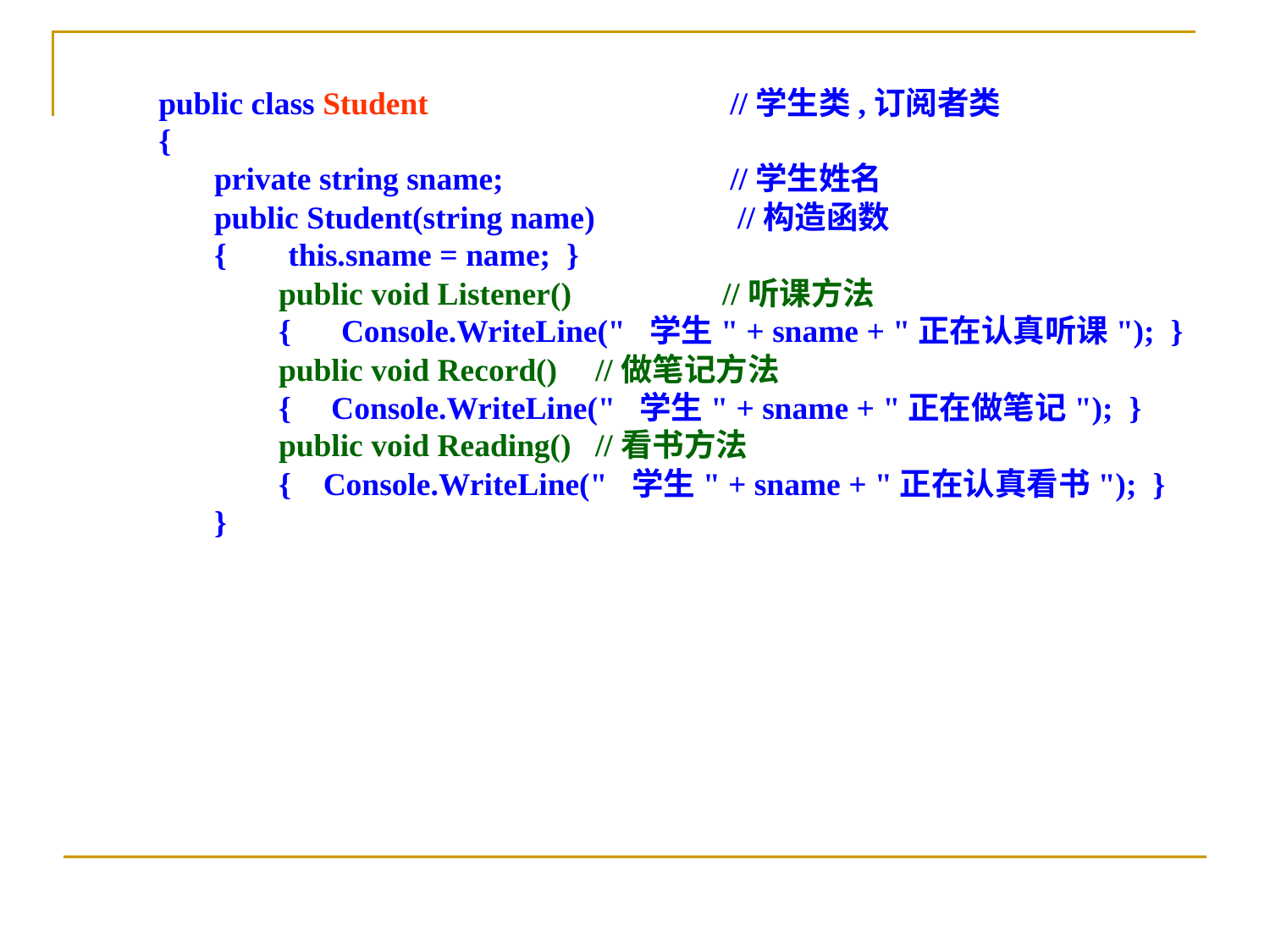

public class Student		　　　　//学生类,订阅者类
　　{
	private string sname;	　　　　//学生姓名
	public Student(string name)　　　　//构造函数
	{　  this.sname = name;  }
	        public void Listener()		//听课方法
	        {	Console.WriteLine("  学生" + sname + "正在认真听课");  }
	        public void Record()	//做笔记方法
	        {     Console.WriteLine("  学生" + sname + "正在做笔记");  }
	        public void Reading()	//看书方法
	        {    Console.WriteLine("  学生" + sname + "正在认真看书");  }
	}